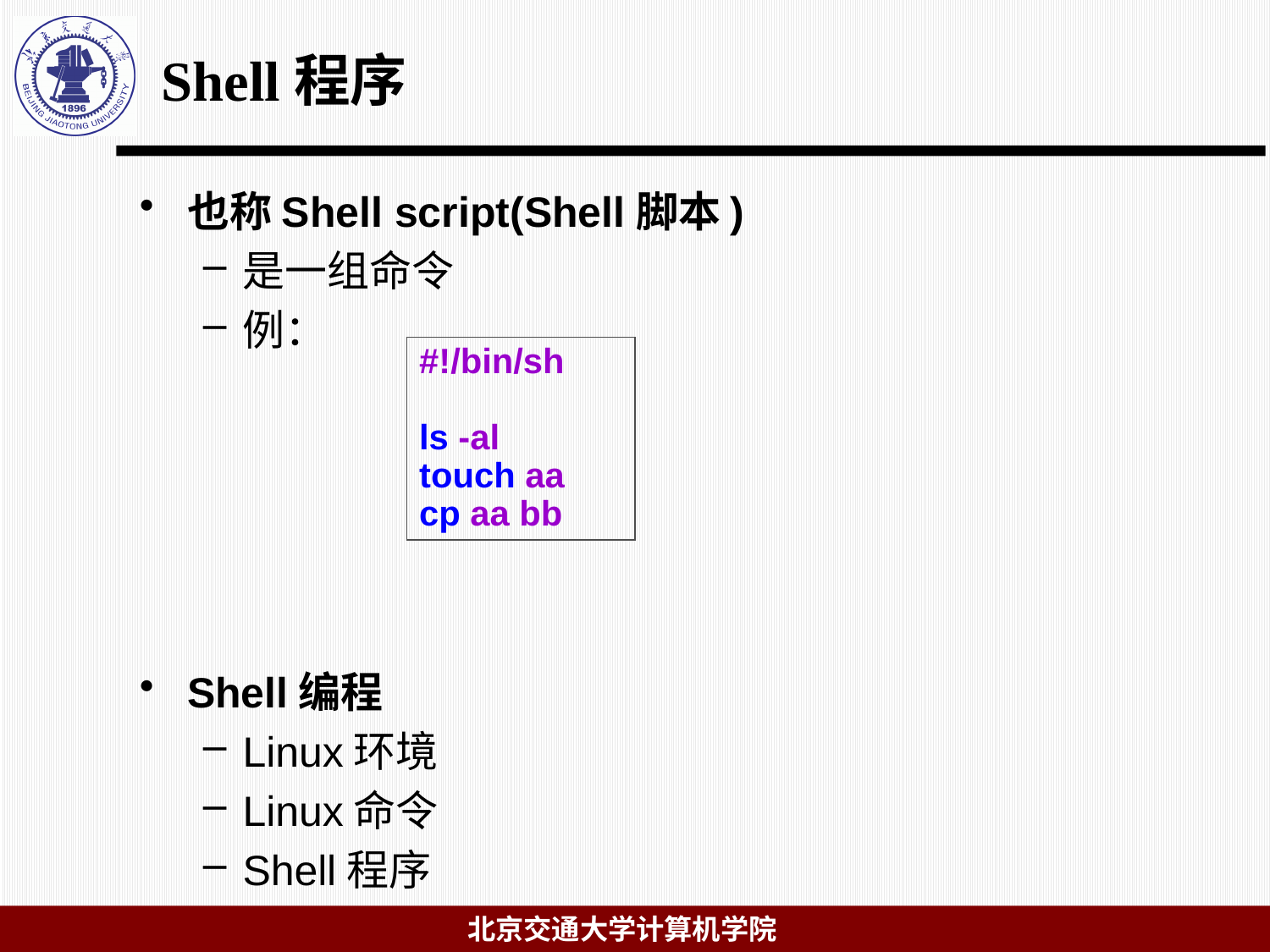

# Shell程序
也称Shell script(Shell脚本)
是一组命令
例：

Shell编程
Linux环境
Linux命令
Shell程序
#!/bin/sh

ls -al
touch aa
cp aa bb